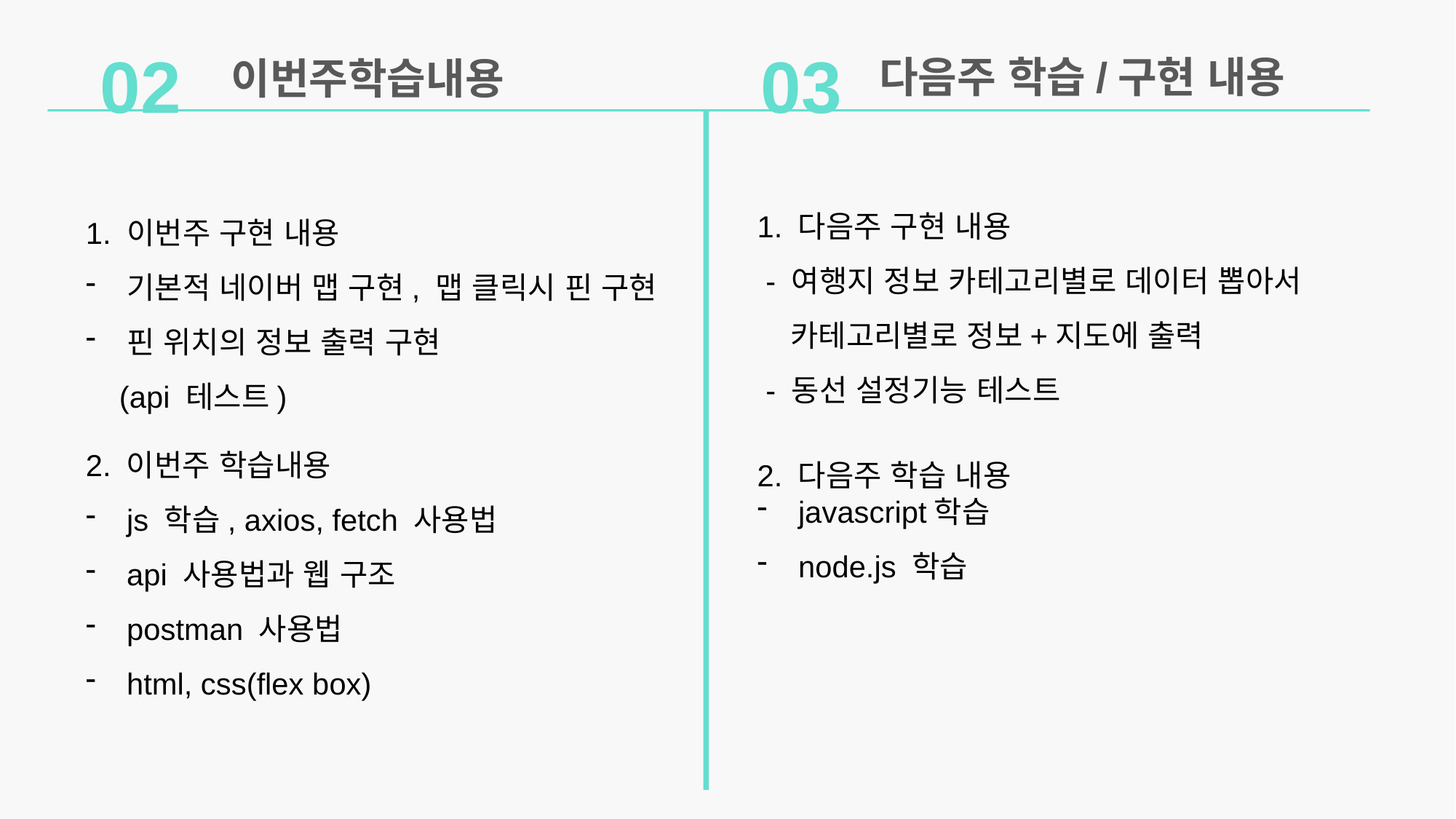

02
이번주학습내용
03
다음주 학습/구현 내용

1. 다음주 구현 내용
 - 여행지 정보 카테고리별로 데이터 뽑아서
   카테고리별로 정보+지도에 출력
 - 동선 설정기능 테스트

1. 이번주 구현 내용
기본적 네이버 맵 구현, 맵 클릭시 핀 구현
핀 위치의 정보 출력 구현
    (api 테스트)
2. 이번주 학습내용
js 학습, axios, fetch 사용법
api 사용법과 웹 구조
postman 사용법
html, css(flex box)

2. 다음주 학습 내용
javascript학습
node.js 학습